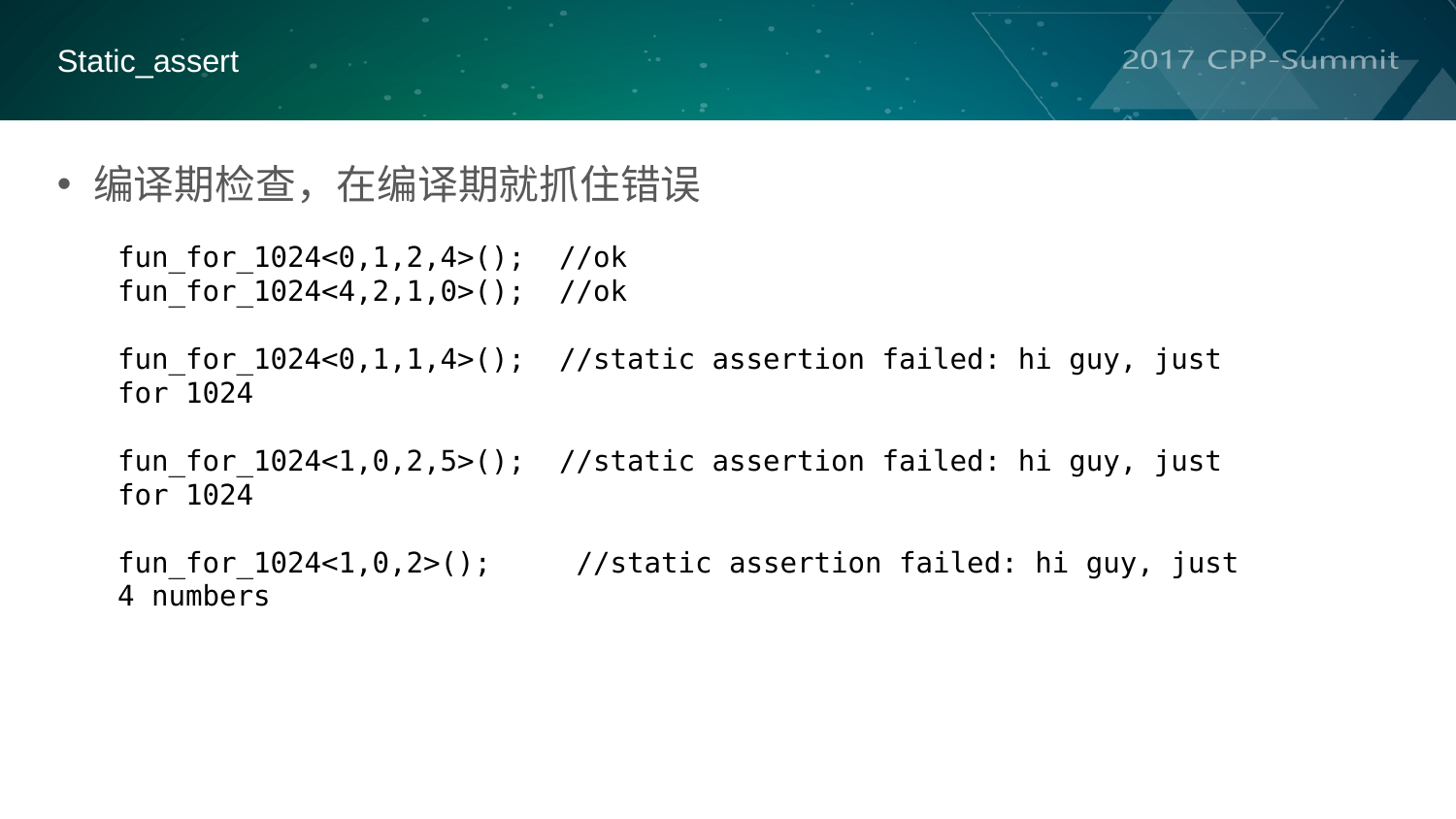

Static_assert
编译期检查，在编译期就抓住错误

fun_for_1024<0,1,2,4>();  //ok
fun_for_1024<4,2,1,0>();  //ok

fun_for_1024<0,1,1,4>();  //static assertion failed: hi guy, just for 1024

fun_for_1024<1,0,2,5>();  //static assertion failed: hi guy, just for 1024

fun_for_1024<1,0,2>();     //static assertion failed: hi guy, just 4 numbers